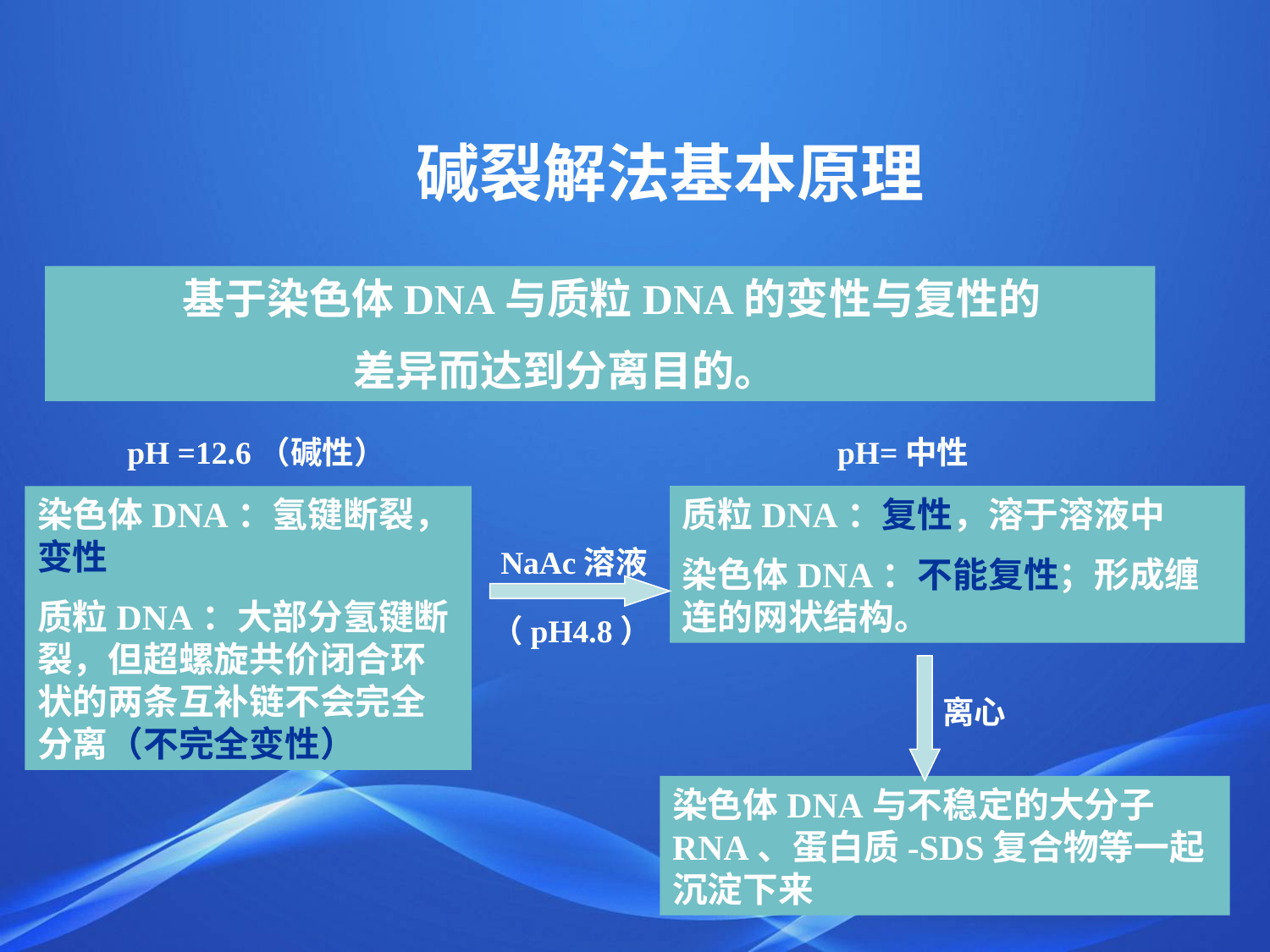

# 碱裂解法基本原理
            基于染色体DNA与质粒DNA的变性与复性的
                              差异而达到分离目的。
pH =12.6（碱性）
pH=中性
质粒DNA：复性，溶于溶液中
染色体DNA：不能复性；形成缠连的网状结构。
染色体DNA：氢键断裂，变性
质粒DNA：大部分氢键断裂，但超螺旋共价闭合环状的两条互补链不会完全分离（不完全变性）
   NaAc溶液
 （pH4.8）

离心

染色体DNA与不稳定的大分子RNA、蛋白质-SDS复合物等一起沉淀下来